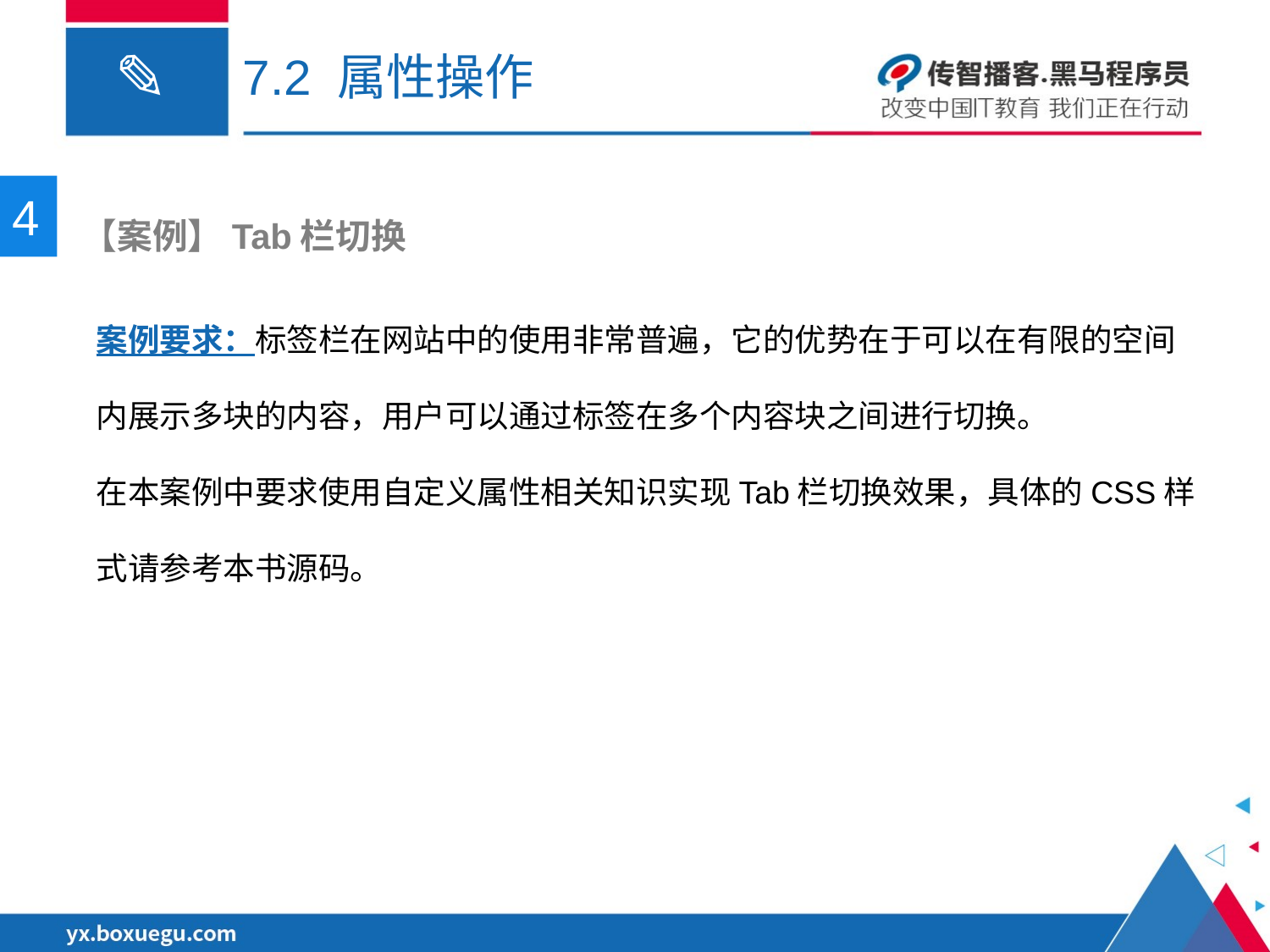

# 7.2 属性操作

4
 【案例】Tab栏切换
案例要求：标签栏在网站中的使用非常普遍，它的优势在于可以在有限的空间内展示多块的内容，用户可以通过标签在多个内容块之间进行切换。
在本案例中要求使用自定义属性相关知识实现Tab栏切换效果，具体的CSS样式请参考本书源码。